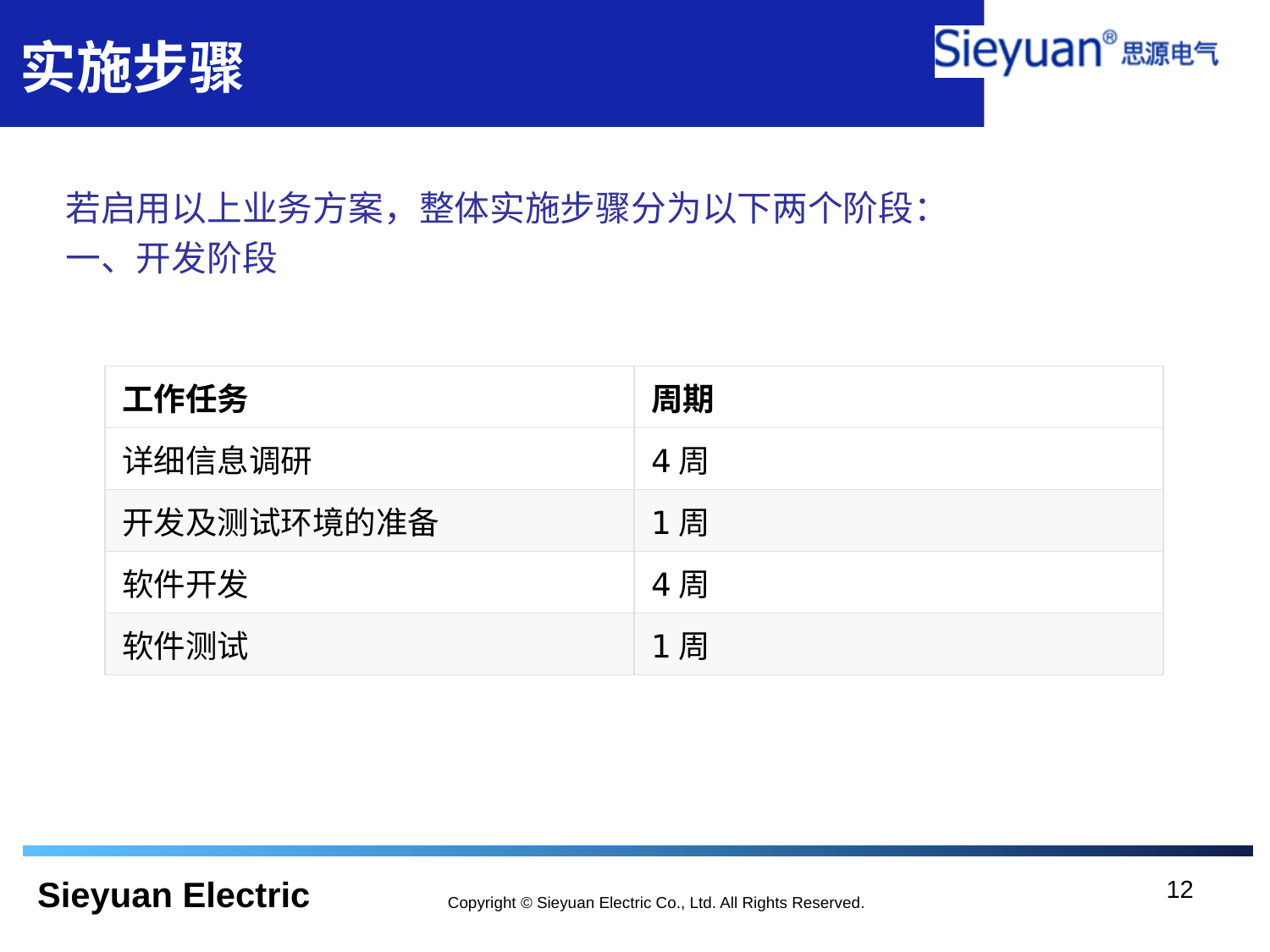

# 实施步骤
若启用以上业务方案，整体实施步骤分为以下两个阶段：
一、开发阶段

| 工作任务 | 周期 |
| --- | --- |
| 详细信息调研 | 4周 |
| 开发及测试环境的准备 | 1周 |
| 软件开发 | 4周 |
| 软件测试 | 1周 |
12

Copyright © Sieyuan Electric Co., Ltd. All Rights Reserved.